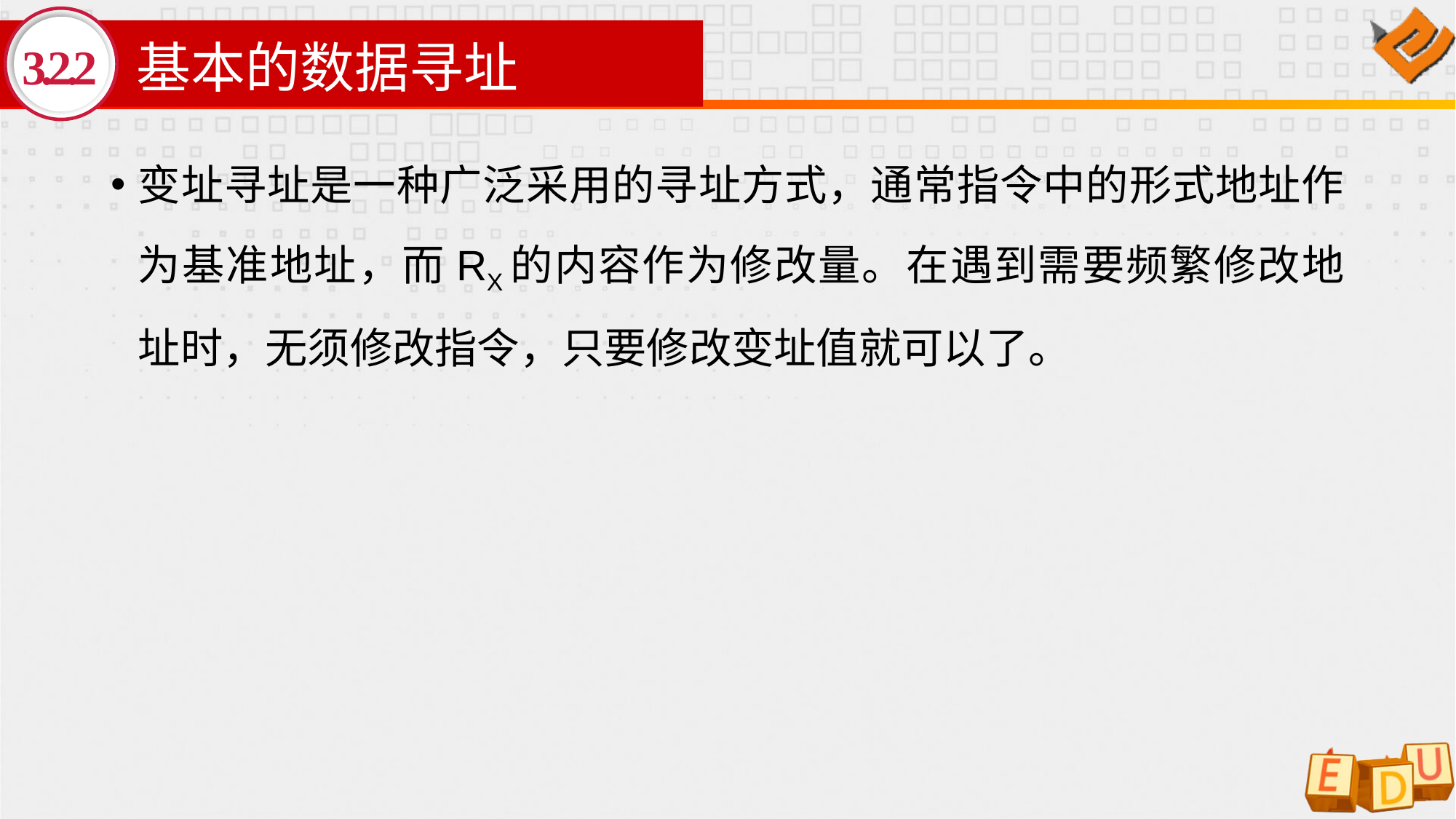

# 基本的数据寻址
3.2.2
变址寻址是一种广泛采用的寻址方式，通常指令中的形式地址作为基准地址，而RX的内容作为修改量。在遇到需要频繁修改地址时，无须修改指令，只要修改变址值就可以了。